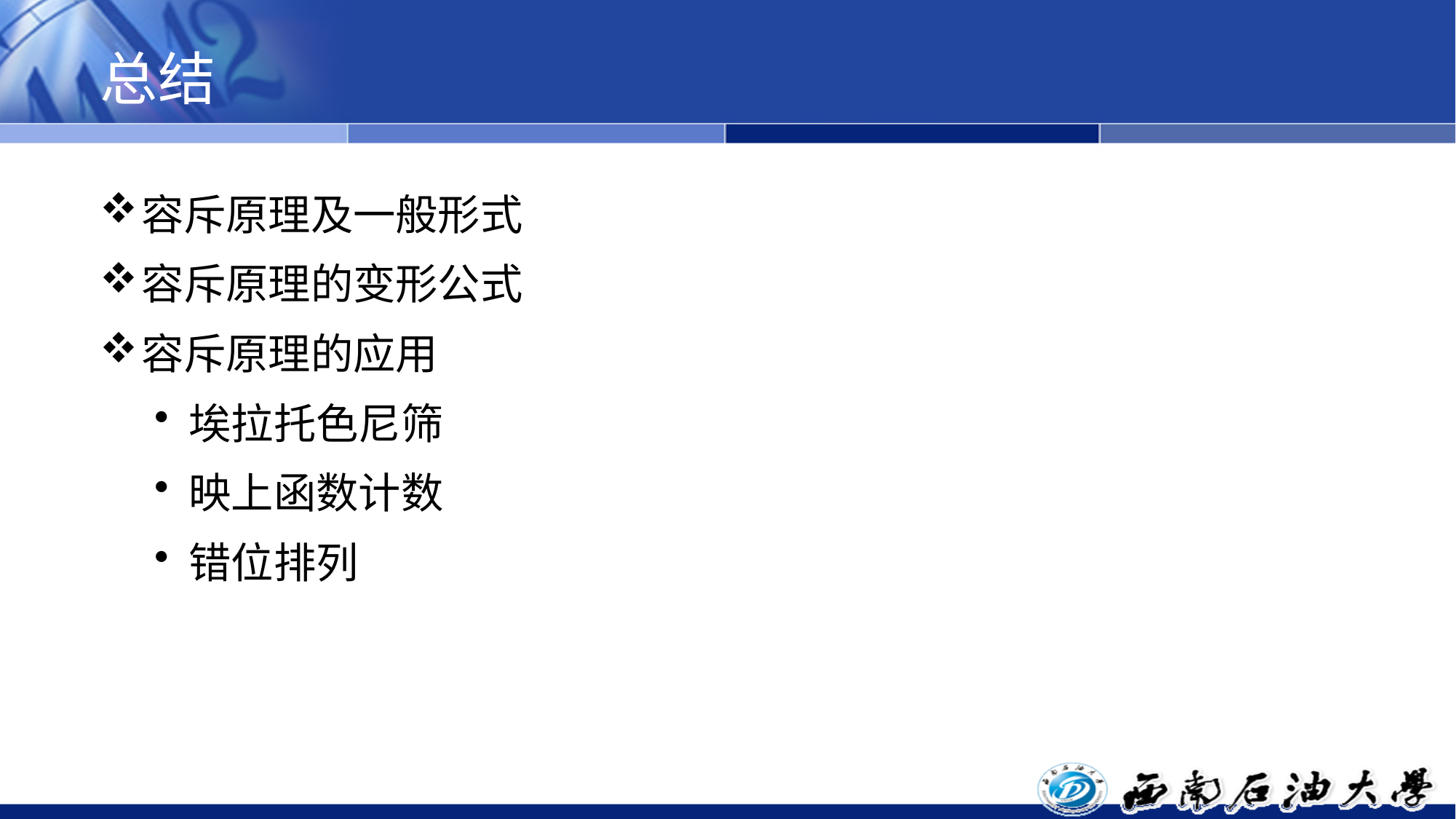

# 总结
容斥原理及一般形式
容斥原理的变形公式
容斥原理的应用
埃拉托色尼筛
映上函数计数
错位排列